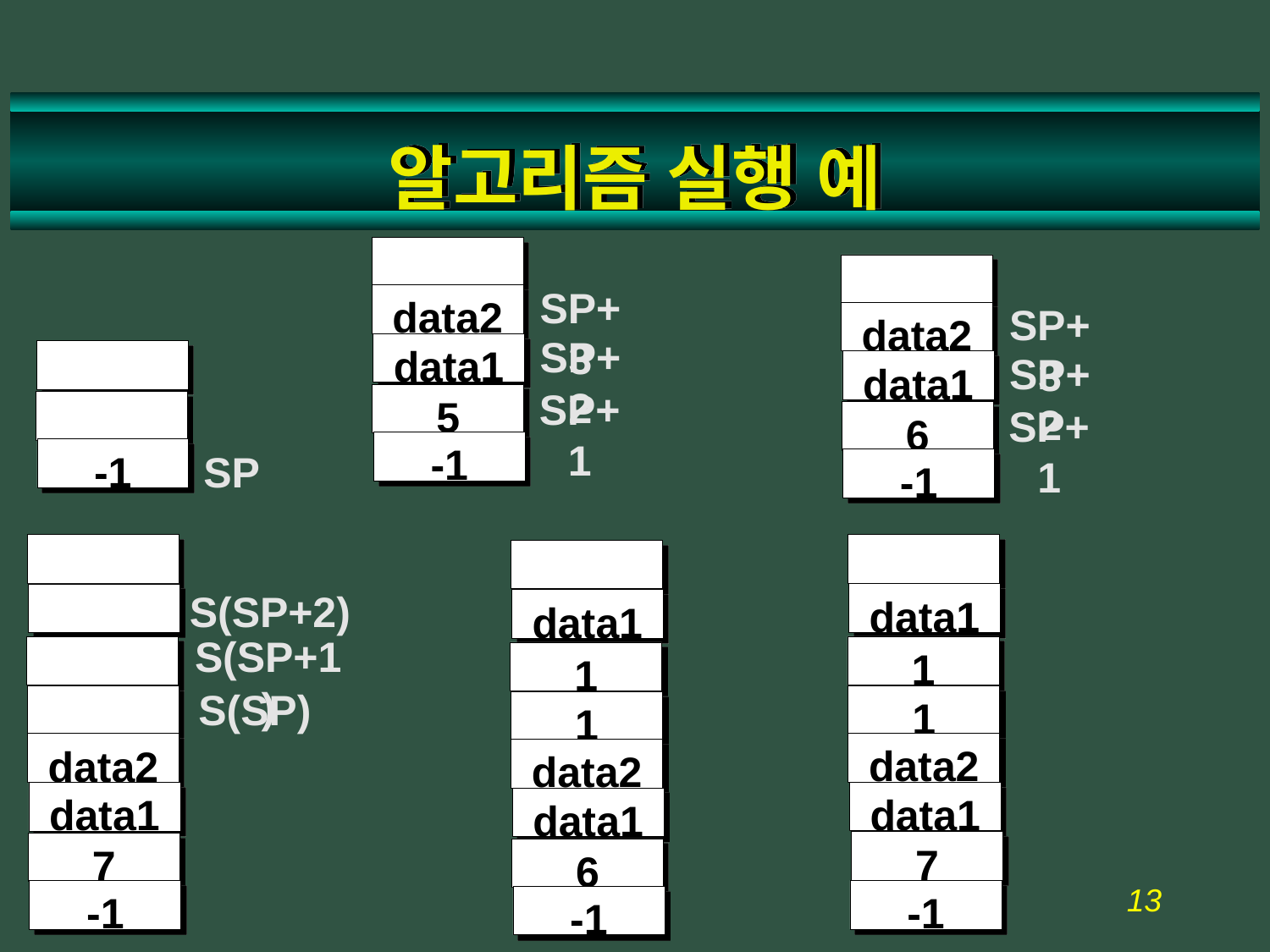

# 알고리즘 실행 예

data2
data1
5
-1

data2
data1
6
-1
SP+3
SP+3
SP+2

-1
SP+2
SP+1
SP+1
SP

data1
1
1
data2
data1
7
-1

data2
data1
7
-1

data1
1
1
data2
data1
6
-1
S(SP+2)
S(SP+1)
S(SP)
13